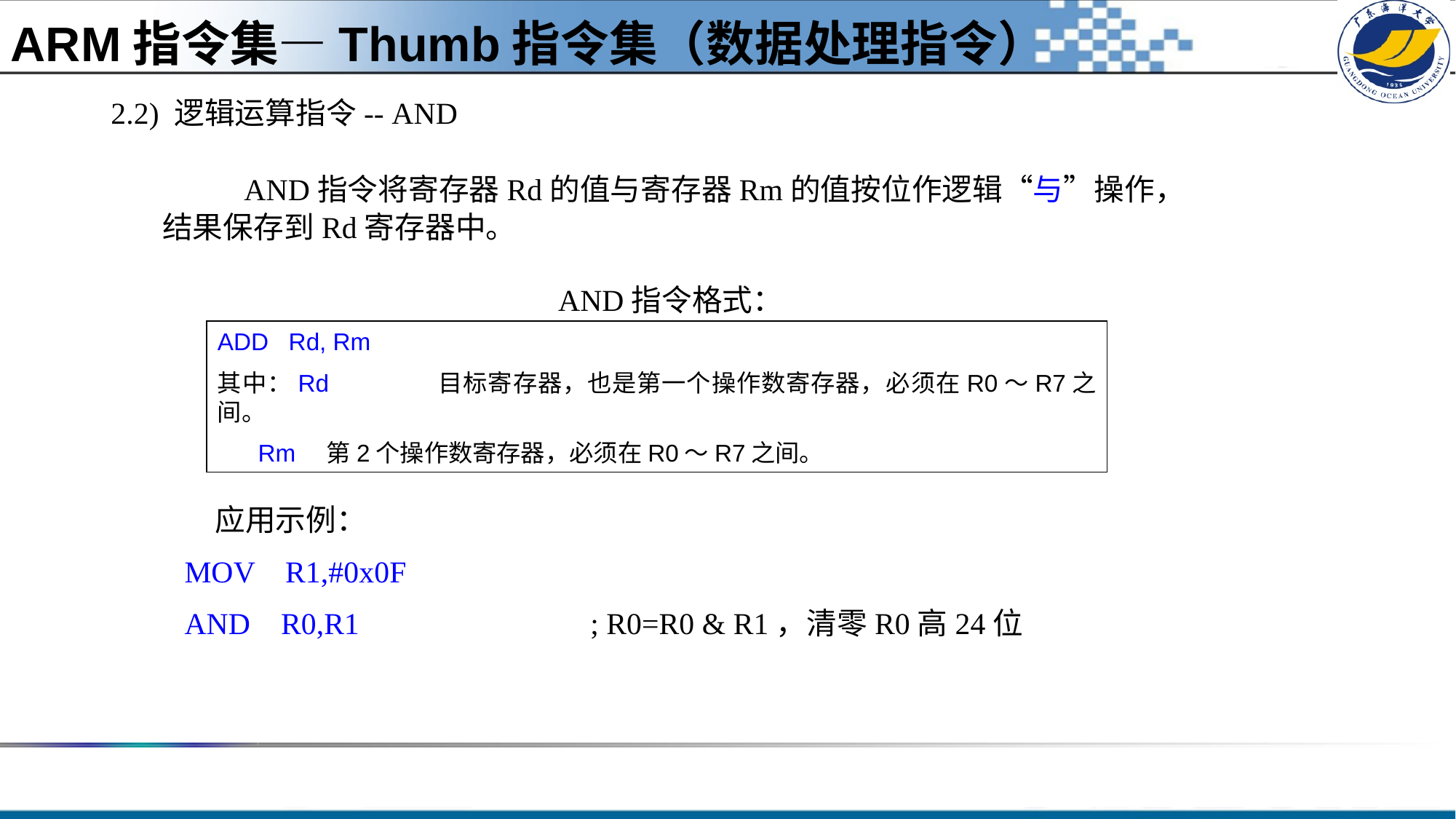

ARM指令集—Thumb指令集（数据处理指令）
2.2) 逻辑运算指令-- AND
        AND指令将寄存器Rd的值与寄存器Rm的值按位作逻辑“与”操作，结果保存到Rd寄存器中。
AND指令格式：
ADD   Rd, Rm
其中：Rd	目标寄存器，也是第一个操作数寄存器，必须在R0～R7之间。
      Rm	第2个操作数寄存器，必须在R0～R7之间。
        应用示例：
    MOV    R1,#0x0F
    AND    R0,R1			; R0=R0 & R1，清零R0高24位
145